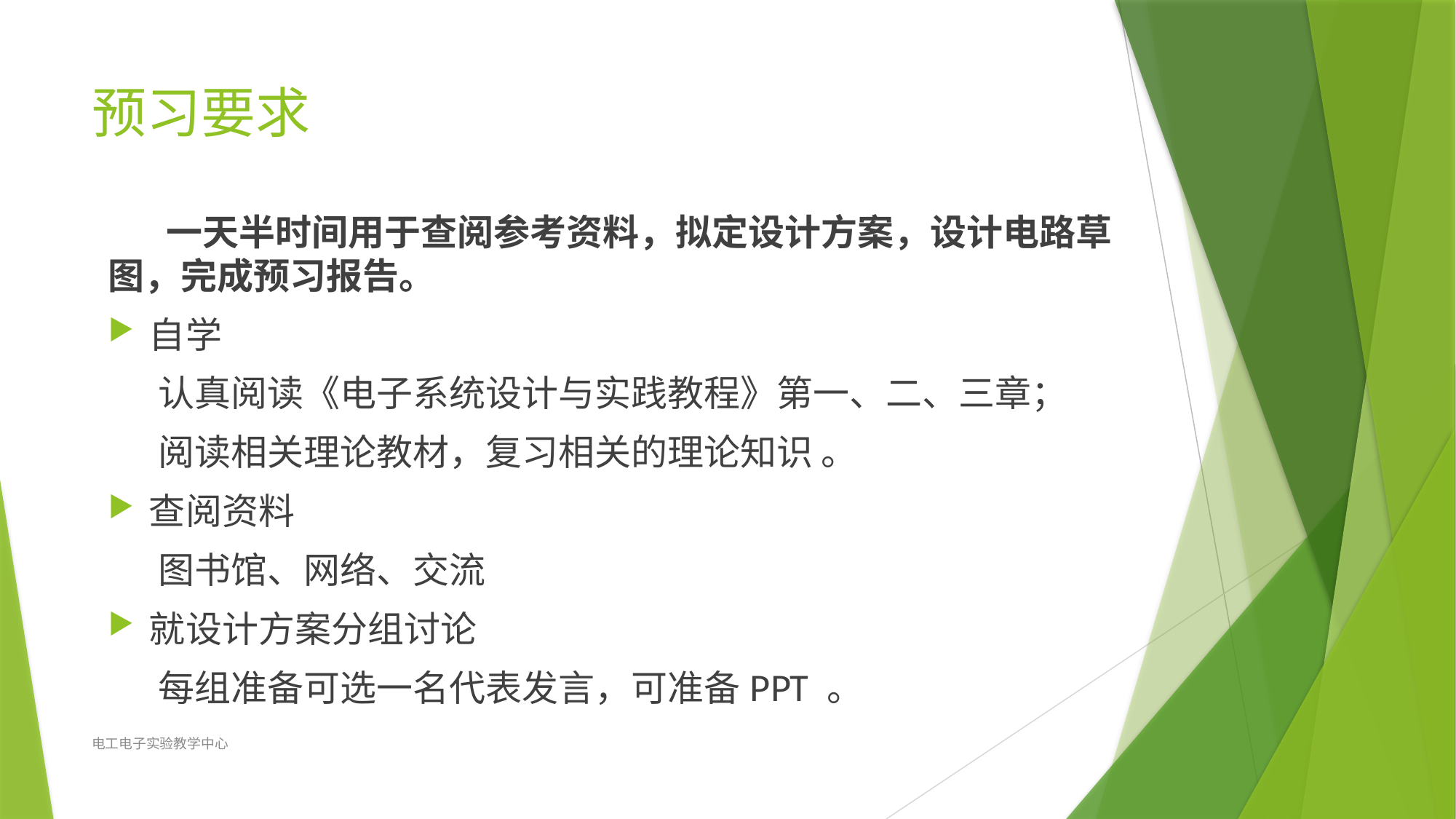

# 预习要求
      一天半时间用于查阅参考资料，拟定设计方案，设计电路草图，完成预习报告。
自学
     认真阅读《电子系统设计与实践教程》第一、二、三章；
     阅读相关理论教材，复习相关的理论知识 。
查阅资料
     图书馆、网络、交流
就设计方案分组讨论
     每组准备可选一名代表发言，可准备PPT 。
电工电子实验教学中心